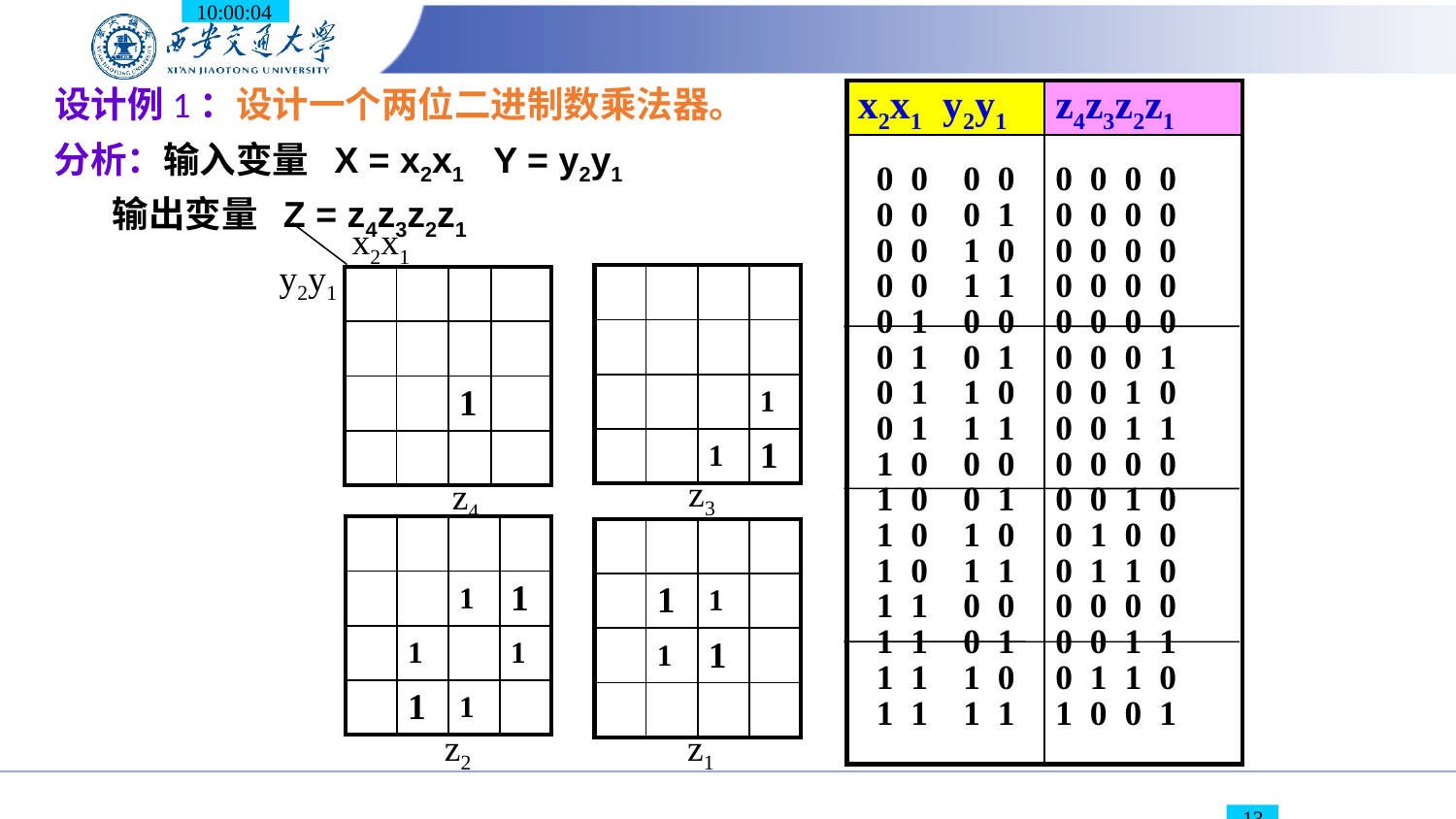

10:00:04

设计例1：设计一个两位二进制数乘法器。
| x2x1 y2y1 | z4z3z2z1 |
| --- | --- |
| 0 0 0 0 0 0 0 1 0 0 1 0 0 0 1 1 0 1 0 0 0 1 0 1 0 1 1 0 0 1 1 1 1 0 0 0 1 0 0 1 1 0 1 0 1 0 1 1 1 1 0 0 1 1 0 1 1 1 1 0 1 1 1 1 | 0 0 0 0 0 0 0 0 0 0 0 0 0 0 0 0 0 0 0 0 0 0 0 1 0 0 1 0 0 0 1 1 0 0 0 0 0 0 1 0 0 1 0 0 0 1 1 0 0 0 0 0 0 0 1 1 0 1 1 0 1 0 0 1 |
# 分析：输入变量  X = x2x1   Y = y2y1
      输出变量  Z = z4z3z2z1
x2x1

y2y1
z4
|  |  |  |  |
| --- | --- | --- | --- |
|  |  |  |  |
|  |  |  | 1 |
|  |  | 1 | 1 |
|  |  |  |  |
| --- | --- | --- | --- |
|  |  |  |  |
|  |  | 1 |  |
|  |  |  |  |

z3
|  |  |  |  |
| --- | --- | --- | --- |
|  |  | 1 | 1 |
|  | 1 |  | 1 |
|  | 1 | 1 |  |
|  |  |  |  |
| --- | --- | --- | --- |
|  | 1 | 1 |  |
|  | 1 | 1 |  |
|  |  |  |  |
z2
z1
13